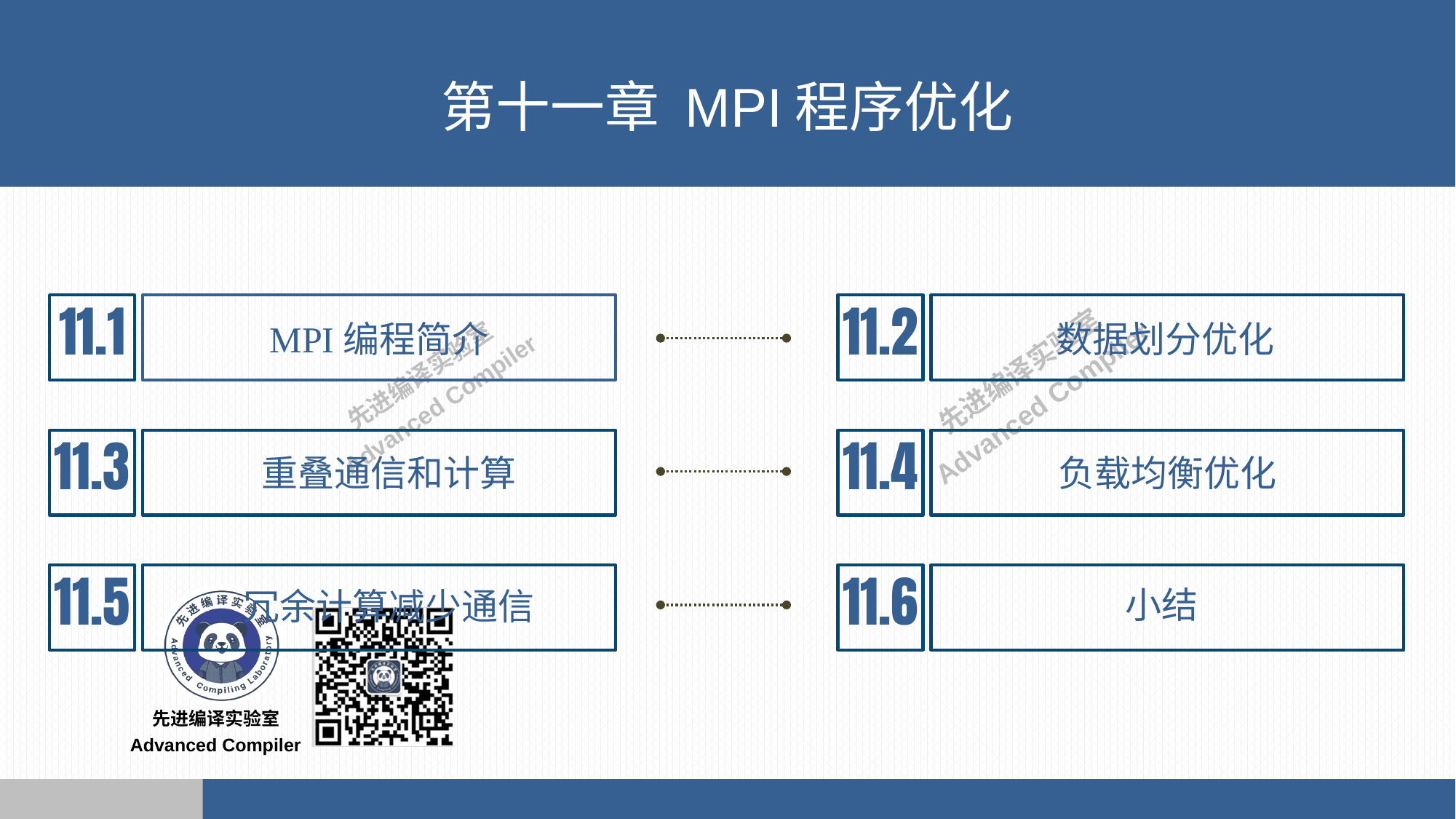

第十一章 MPI程序优化

11.1

MPI编程简介
11.2

数据划分优化
11.3

11.4

负载均衡优化
重叠通信和计算
11.5

冗余计算减少通信
11.6

小结